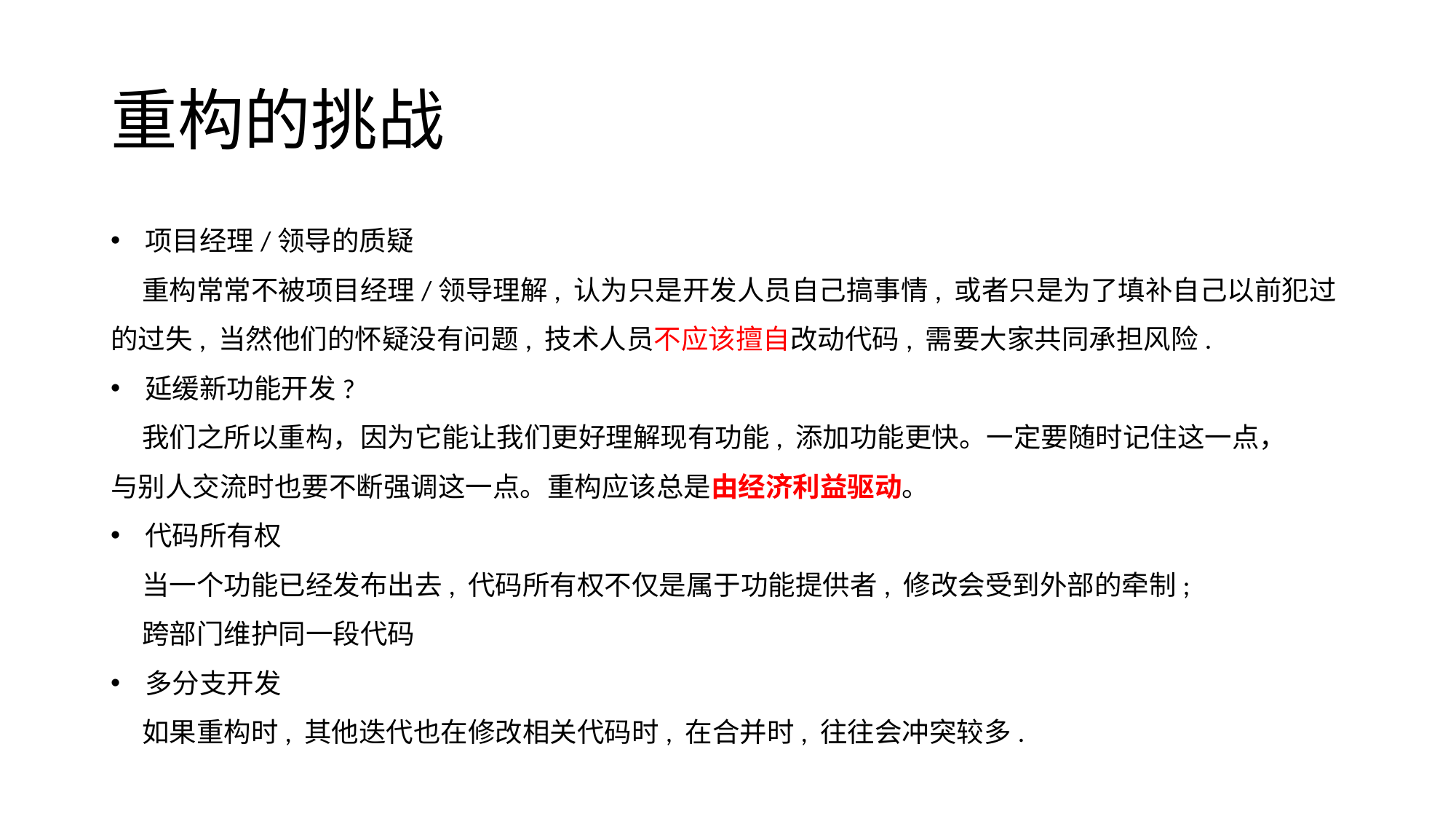

# 重构的挑战
项目经理/领导的质疑
    重构常常不被项目经理/领导理解, 认为只是开发人员自己搞事情, 或者只是为了填补自己以前犯过的过失, 当然他们的怀疑没有问题, 技术人员不应该擅自改动代码, 需要大家共同承担风险.
延缓新功能开发?
    我们之所以重构，因为它能让我们更好理解现有功能, 添加功能更快。一定要随时记住这一点，
与别人交流时也要不断强调这一点。重构应该总是由经济利益驱动。
代码所有权
    当一个功能已经发布出去, 代码所有权不仅是属于功能提供者, 修改会受到外部的牵制;
    跨部门维护同一段代码
多分支开发
    如果重构时, 其他迭代也在修改相关代码时, 在合并时, 往往会冲突较多.